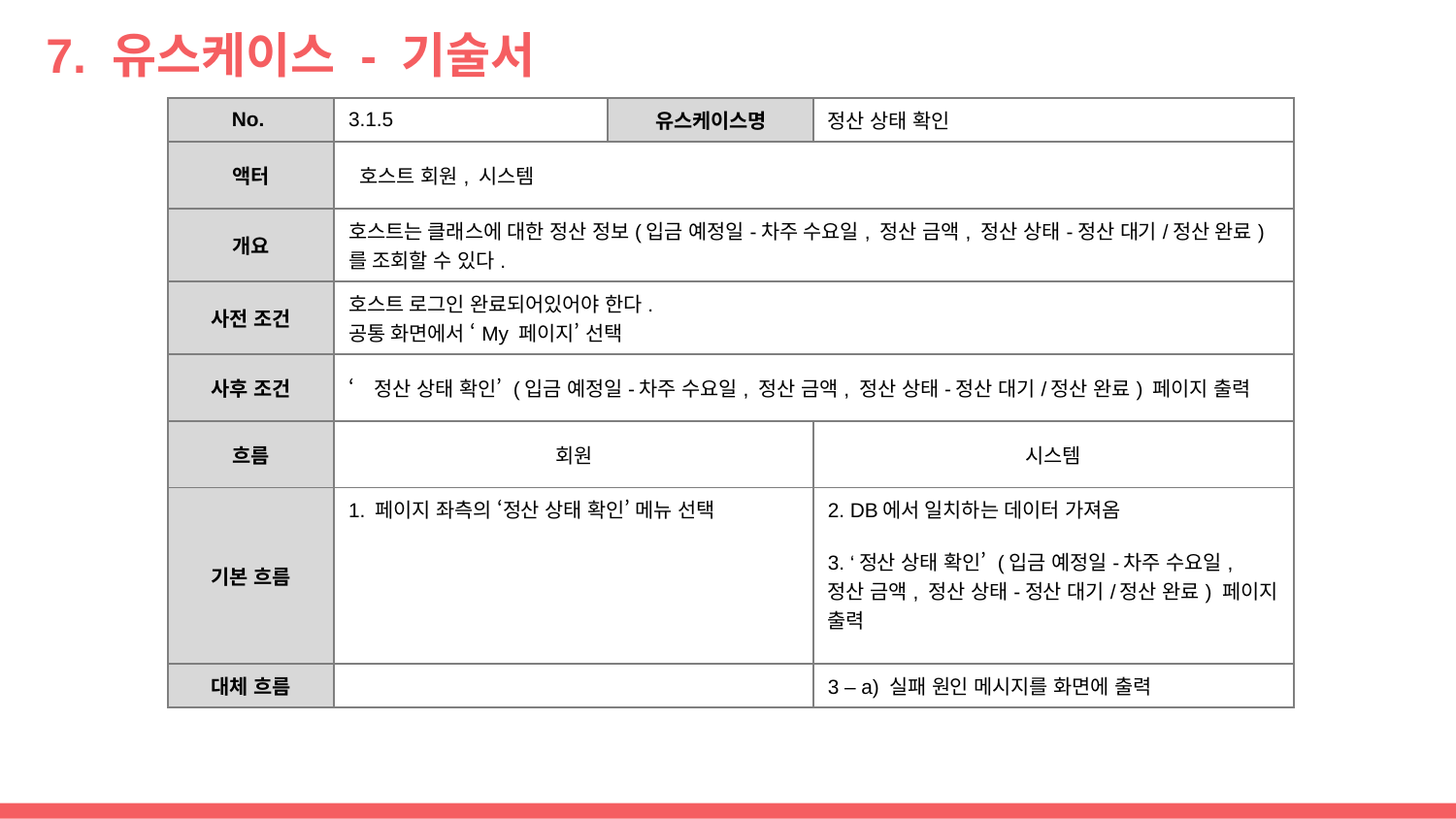

# 7. 유스케이스 - 기술서
| No. | 3.1.5 | 유스케이스명 | 정산 상태 확인 |
| --- | --- | --- | --- |
| 액터 | 호스트 회원, 시스템 |  |  |
| 개요 | 호스트는 클래스에 대한 정산 정보(입금 예정일-차주 수요일, 정산 금액, 정산 상태-정산 대기/정산 완료)를 조회할 수 있다. |  |  |
| 사전 조건 | 호스트 로그인 완료되어있어야 한다. 공통 화면에서 ‘My 페이지’ 선택 |  |  |
| 사후 조건 | ‘정산 상태 확인’ (입금 예정일-차주 수요일, 정산 금액, 정산 상태-정산 대기/정산 완료) 페이지 출력 |  |  |
| 흐름 | 회원 |  | 시스템 |
| 기본 흐름 | 1. 페이지 좌측의 ‘정산 상태 확인’ 메뉴 선택 |  | 2. DB에서 일치하는 데이터 가져옴 3. ‘정산 상태 확인’ (입금 예정일-차주 수요일, 정산 금액, 정산 상태-정산 대기/정산 완료) 페이지 출력 |
| 대체 흐름 |  |  | 3 – a) 실패 원인 메시지를 화면에 출력 |